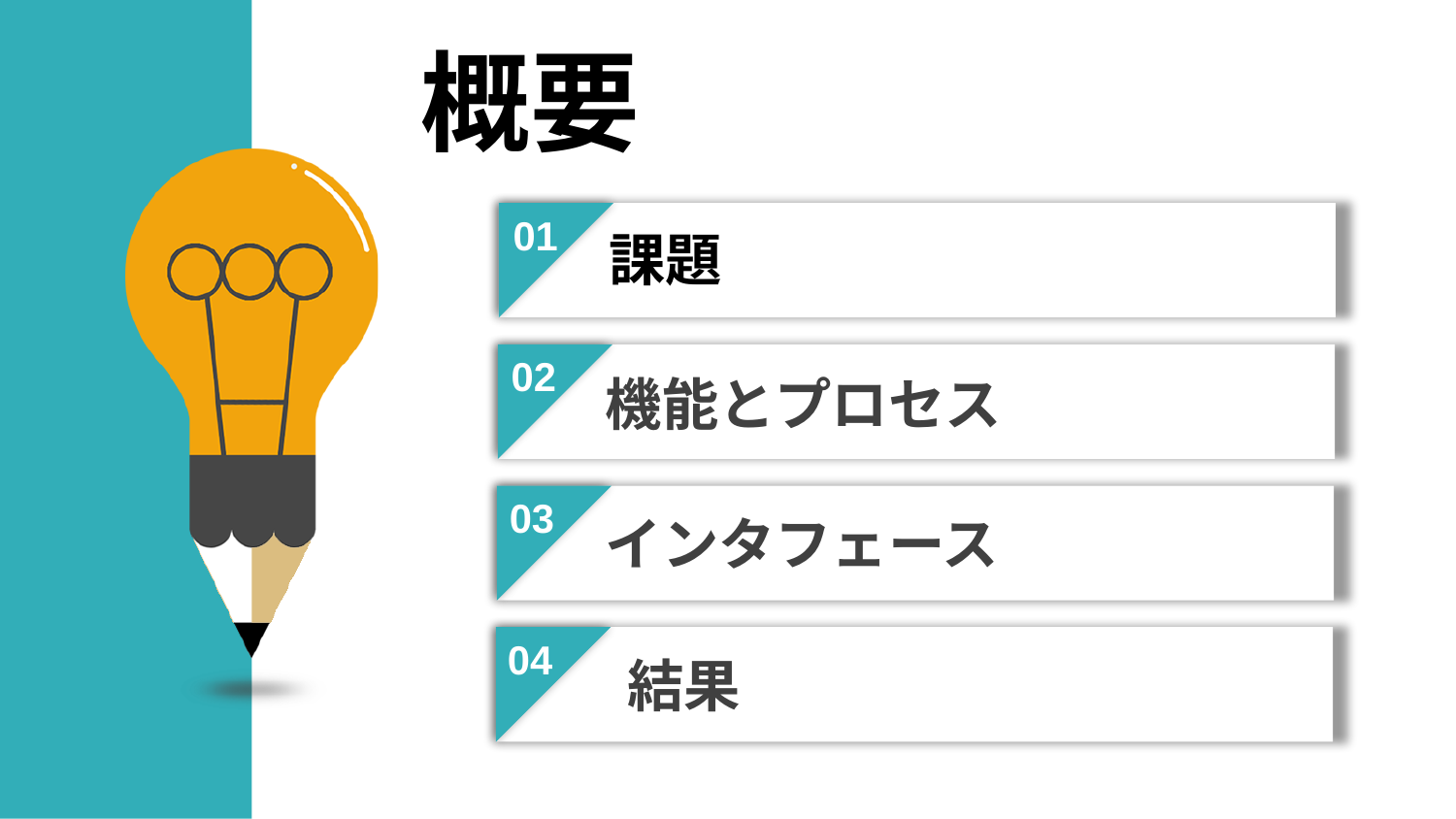

概要

01
課題
02

機能とプロセス
03

インタフェース

04
結果